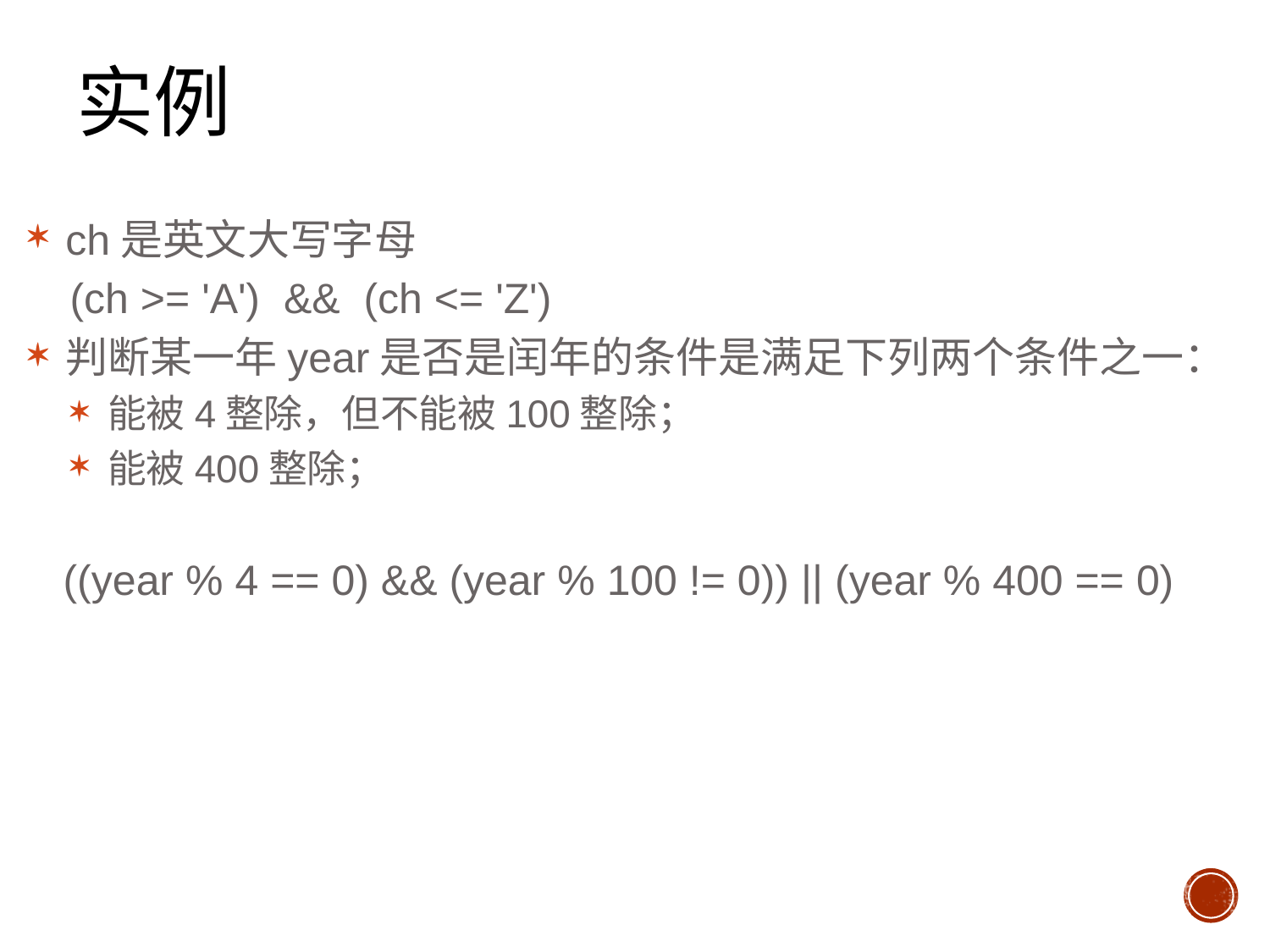

实例
ch是英文大写字母
(ch >= 'A')  &&  (ch <= 'Z')
判断某一年year是否是闰年的条件是满足下列两个条件之一：
能被4整除，但不能被100整除；
能被400整除；

   ((year % 4 == 0) && (year % 100 != 0)) || (year % 400 == 0)

50